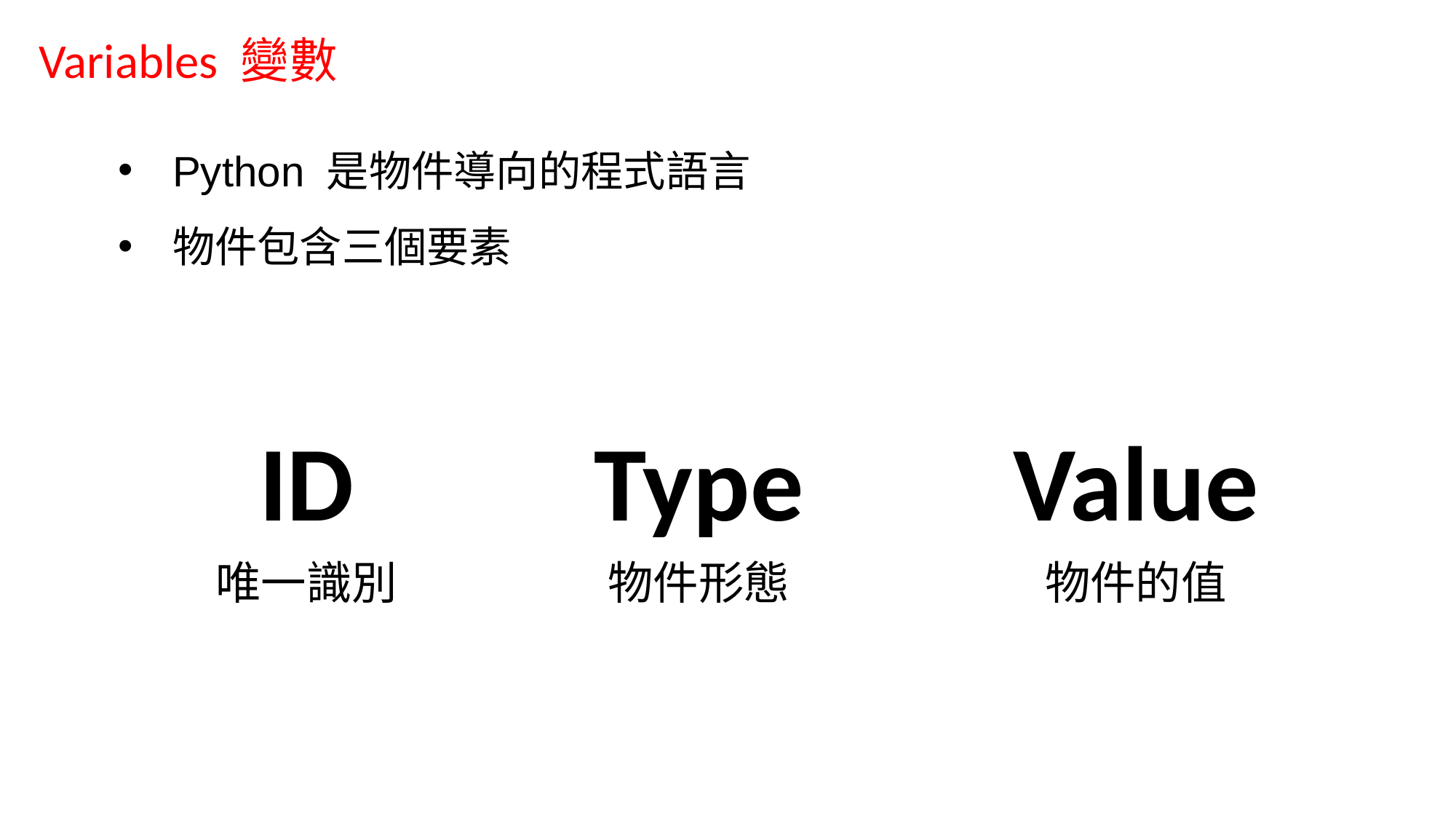

Variables 變數
Python 是物件導向的程式語言
物件包含三個要素
ID
Type
Value
唯一識別
物件的值
物件形態